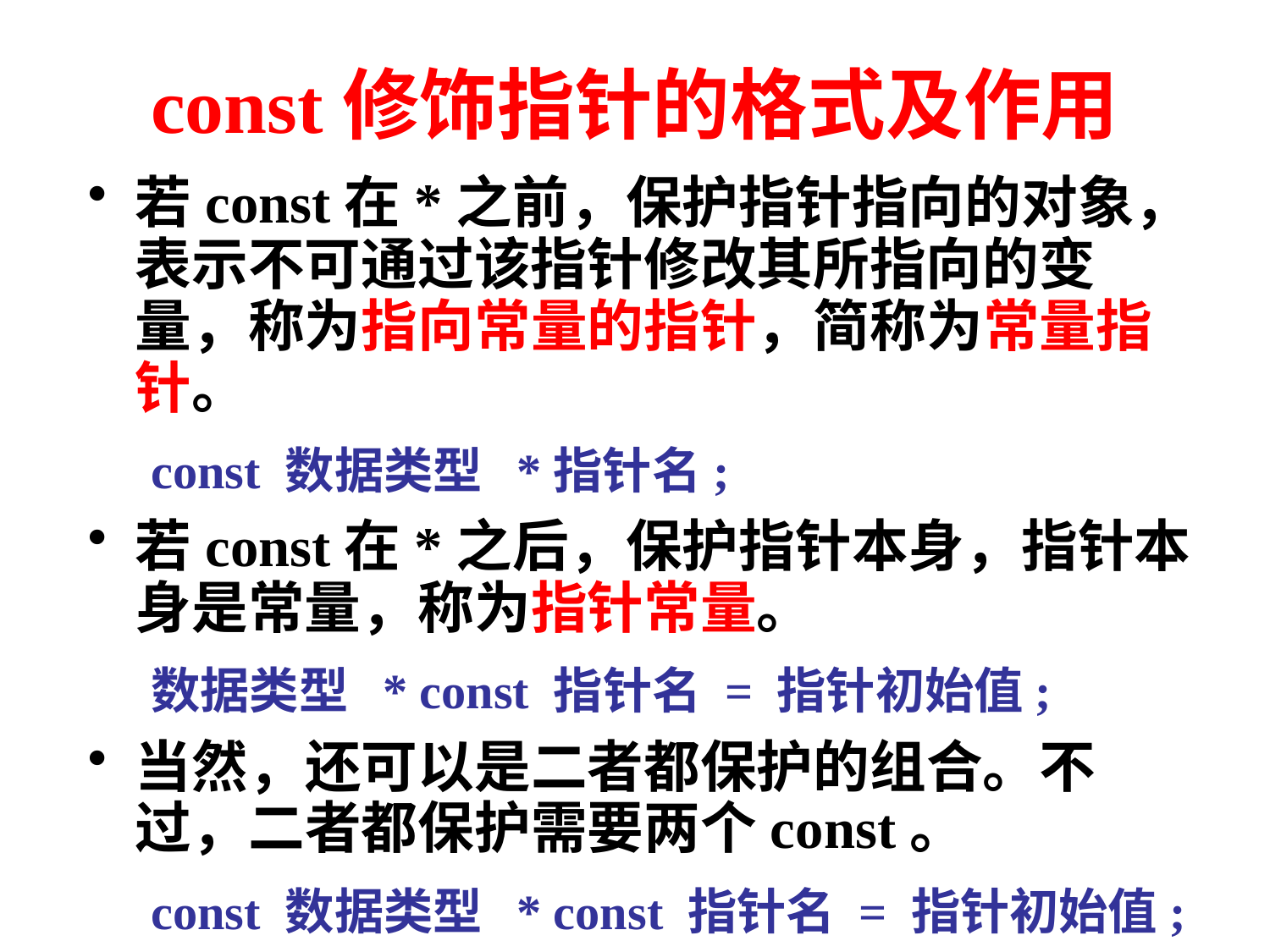

# const修饰指针的格式及作用
若const在*之前，保护指针指向的对象，表示不可通过该指针修改其所指向的变量，称为指向常量的指针，简称为常量指针。
const 数据类型  *指针名;
若const在*之后，保护指针本身，指针本身是常量，称为指针常量。
数据类型  * const 指针名 = 指针初始值;
当然，还可以是二者都保护的组合。不过，二者都保护需要两个const。
const 数据类型  * const 指针名 = 指针初始值;